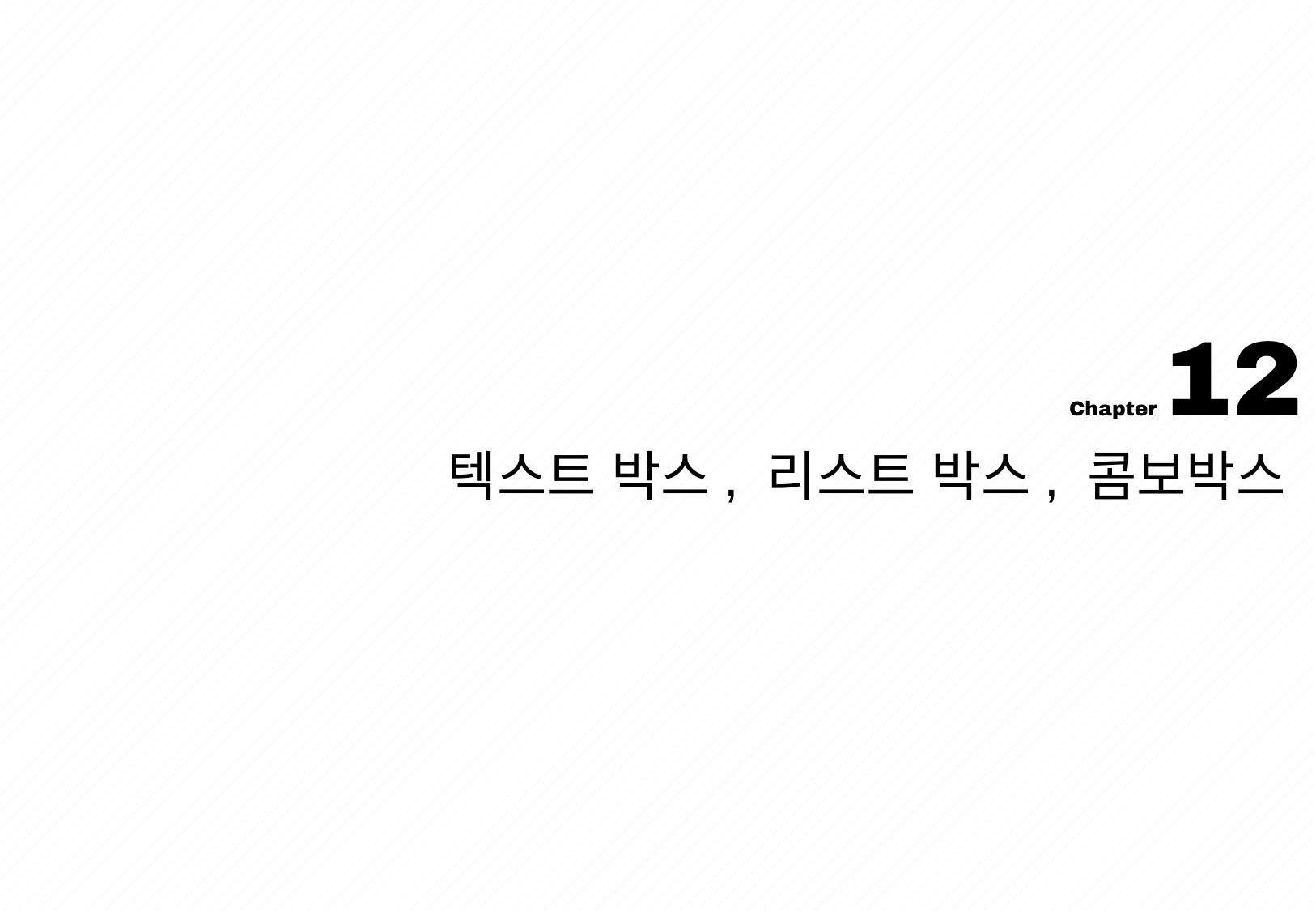

Chapter 12

텍스트 박스, 리스트 박스, 콤보박스